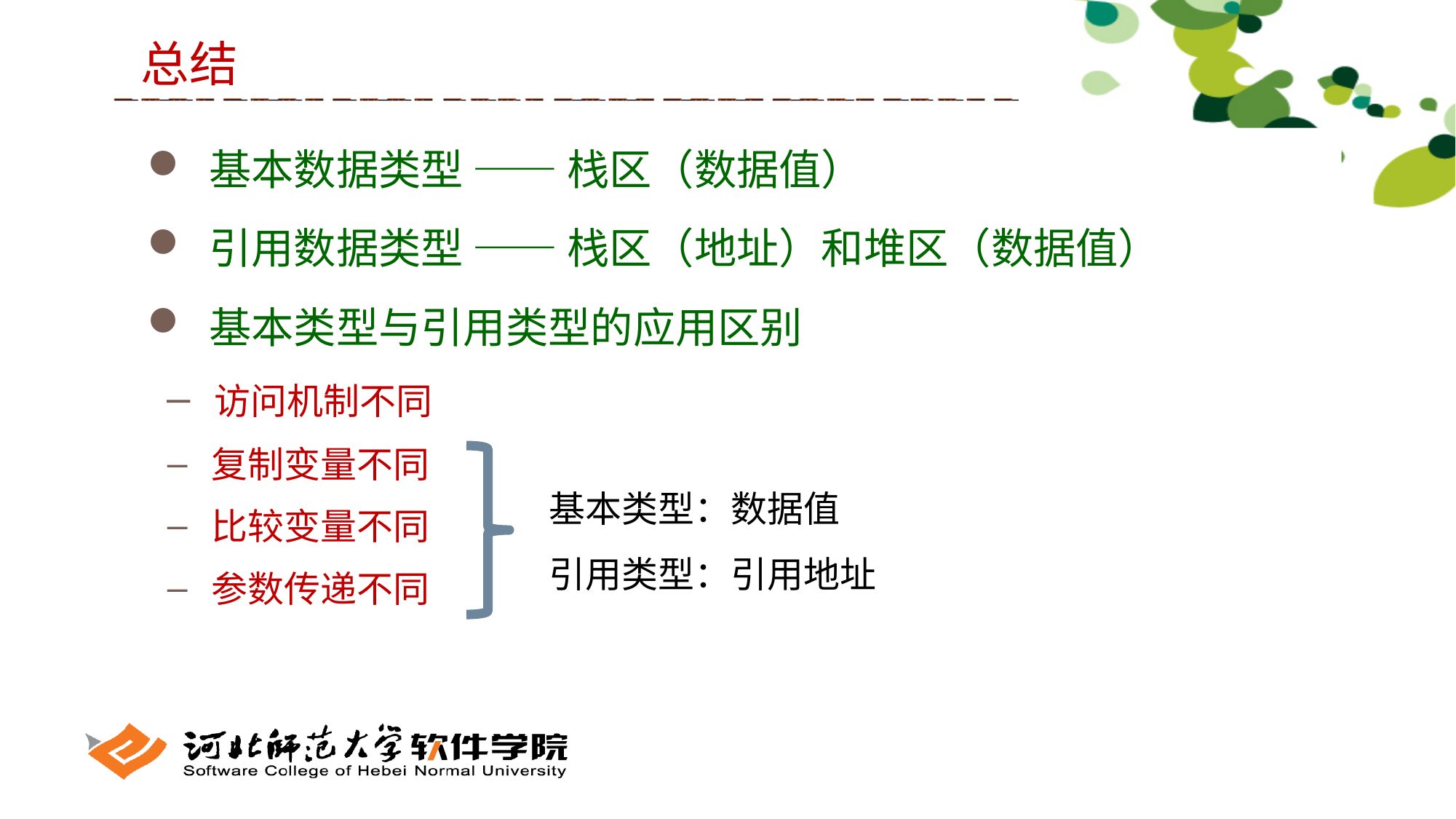

总结
 基本数据类型 —— 栈区（数据值）
 引用数据类型 —— 栈区（地址）和堆区（数据值）
 基本类型与引用类型的应用区别
 访问机制不同
 复制变量不同
 比较变量不同
 参数传递不同

基本类型：数据值
引用类型：引用地址